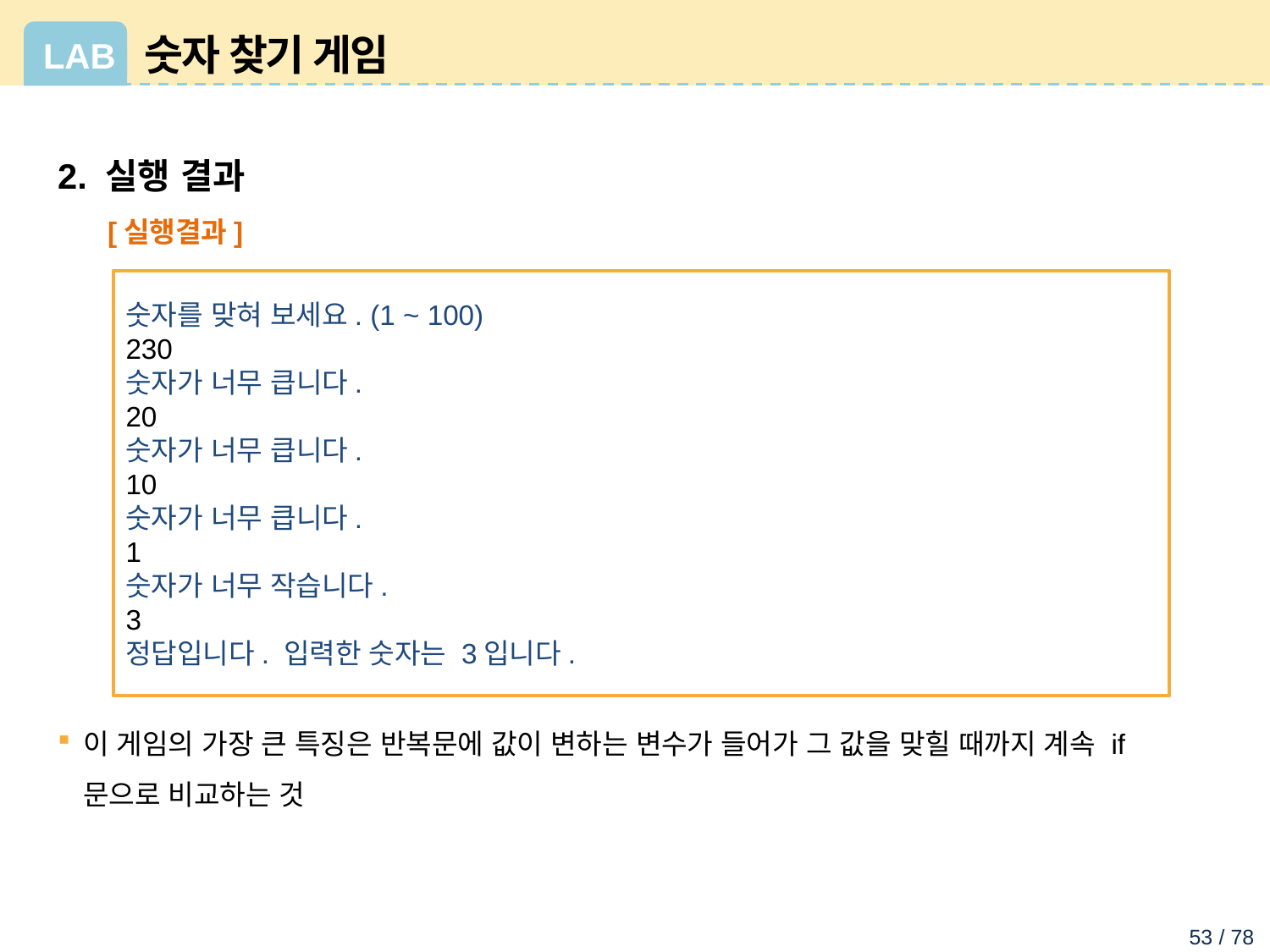

# 숫자 찾기 게임

2. 실행 결과

이 게임의 가장 큰 특징은 반복문에 값이 변하는 변수가 들어가 그 값을 맞힐 때까지 계속 if 문으로 비교하는 것
[실행결과]
숫자를 맞혀 보세요. (1 ~ 100)
230
숫자가 너무 큽니다.
20
숫자가 너무 큽니다.
10
숫자가 너무 큽니다.
1
숫자가 너무 작습니다.
3
정답입니다. 입력한 숫자는 3입니다.